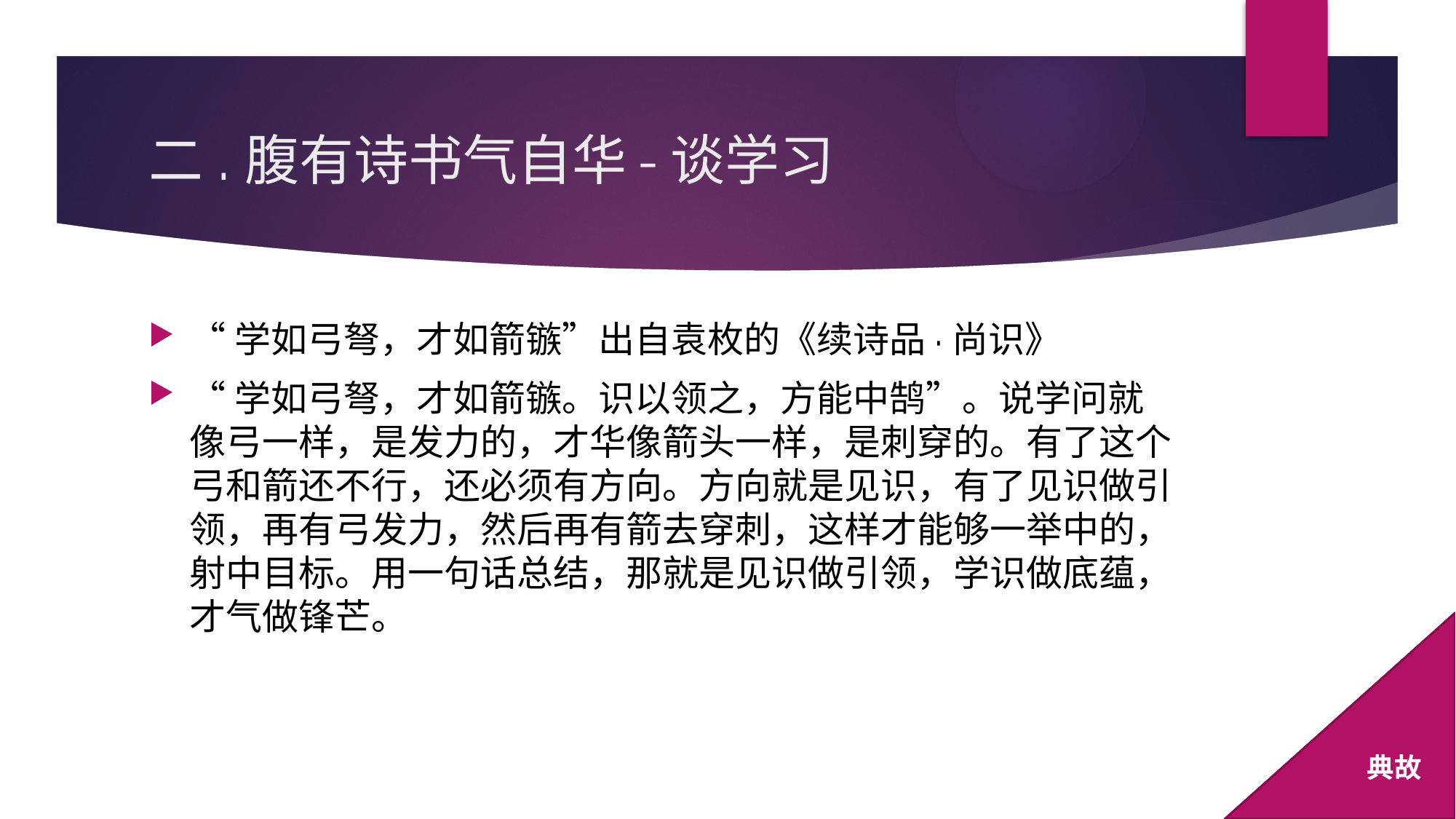

# 二.腹有诗书气自华-谈学习
“学如弓弩，才如箭镞”出自袁枚的《续诗品·尚识》
“学如弓弩，才如箭镞。识以领之，方能中鹄”。说学问就像弓一样，是发力的，才华像箭头一样，是刺穿的。有了这个弓和箭还不行，还必须有方向。方向就是见识，有了见识做引领，再有弓发力，然后再有箭去穿刺，这样才能够一举中的，射中目标。用一句话总结，那就是见识做引领，学识做底蕴，才气做锋芒。

典故